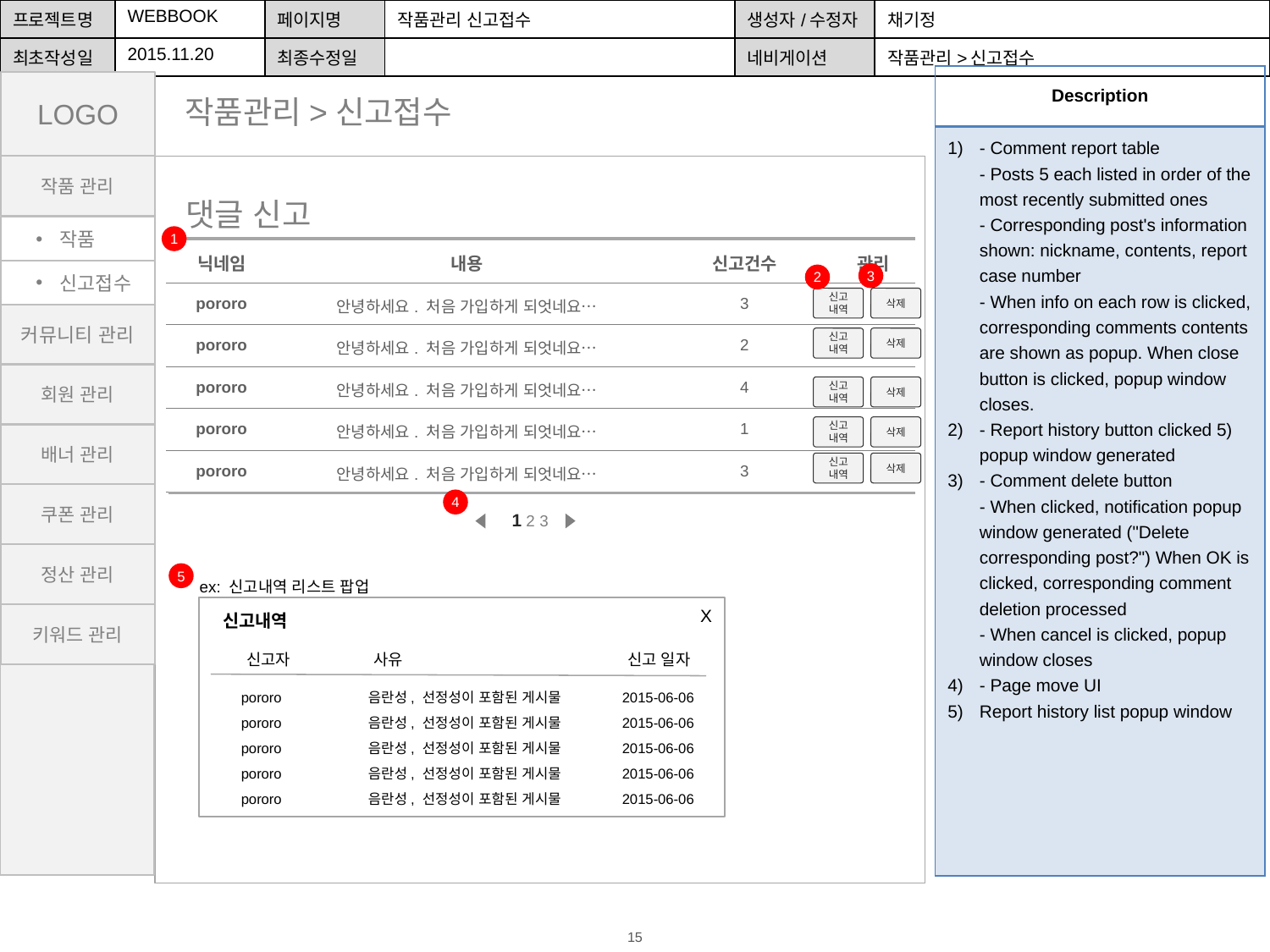

| 프로젝트명 | WEBBOOK | 페이지명 | 작품관리 신고접수 | 생성자/수정자 | 채기정 |
| --- | --- | --- | --- | --- | --- |
| 최초작성일 | 2015.11.20 | 최종수정일 |  | 네비게이션 | 작품관리>신고접수 |
| Description |
| --- |
| - Comment report table - Posts 5 each listed in order of the most recently submitted ones - Corresponding post's information shown: nickname, contents, report case number - When info on each row is clicked, corresponding comments contents are shown as popup. When close button is clicked, popup window closes. - Report history button clicked 5) popup window generated - Comment delete button - When clicked, notification popup window generated ("Delete corresponding post?") When OK is clicked, corresponding comment deletion processed - When cancel is clicked, popup window closes - Page move UI Report history list popup window |
LOGO
작품관리>신고접수
작품 관리

댓글 신고
작품
1
| 닉네임 | 내용 | 신고건수 | 관리 |
| --- | --- | --- | --- |
| pororo | 안녕하세요. 처음 가입하게 되엇네요… | 3 |  |
| pororo | 안녕하세요. 처음 가입하게 되엇네요… | 2 |  |
| pororo | 안녕하세요. 처음 가입하게 되엇네요… | 4 |  |
| pororo | 안녕하세요. 처음 가입하게 되엇네요… | 1 |  |
| pororo | 안녕하세요. 처음 가입하게 되엇네요… | 3 |  |
신고접수
3
2
신고내역
삭제
커뮤니티 관리
신고내역
삭제
회원 관리
신고내역
삭제
신고내역
삭제
배너 관리
신고내역
삭제
쿠폰 관리
4
1 2 3

정산 관리
5
ex: 신고내역 리스트 팝업

X
신고내역
키워드 관리
신고자	사유		신고 일자
pororo	음란성, 선정성이 포함된 게시물	2015-06-06
pororo 	음란성, 선정성이 포함된 게시물	2015-06-06
pororo 	음란성, 선정성이 포함된 게시물	2015-06-06
pororo 	음란성, 선정성이 포함된 게시물	2015-06-06
pororo 	음란성, 선정성이 포함된 게시물	2015-06-06